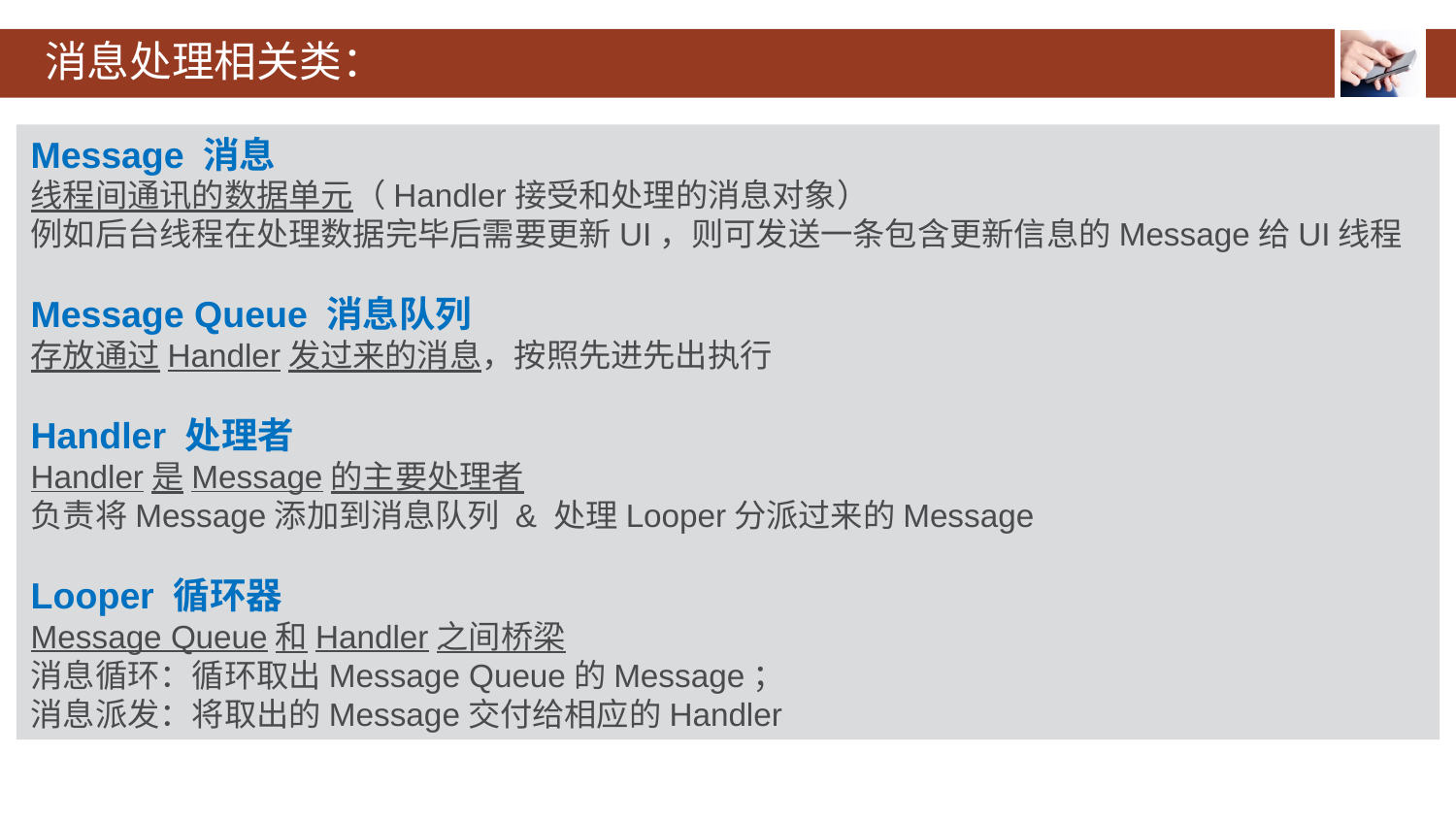

# 消息处理相关类：
Message 消息
线程间通讯的数据单元（Handler接受和处理的消息对象）
例如后台线程在处理数据完毕后需要更新UI，则可发送一条包含更新信息的Message给UI线程

Message Queue 消息队列
存放通过Handler发过来的消息，按照先进先出执行

Handler 处理者
Handler是Message的主要处理者
负责将Message添加到消息队列 & 处理Looper分派过来的Message

Looper 循环器
Message Queue和Handler之间桥梁
消息循环：循环取出Message Queue的Message；
消息派发：将取出的Message交付给相应的Handler